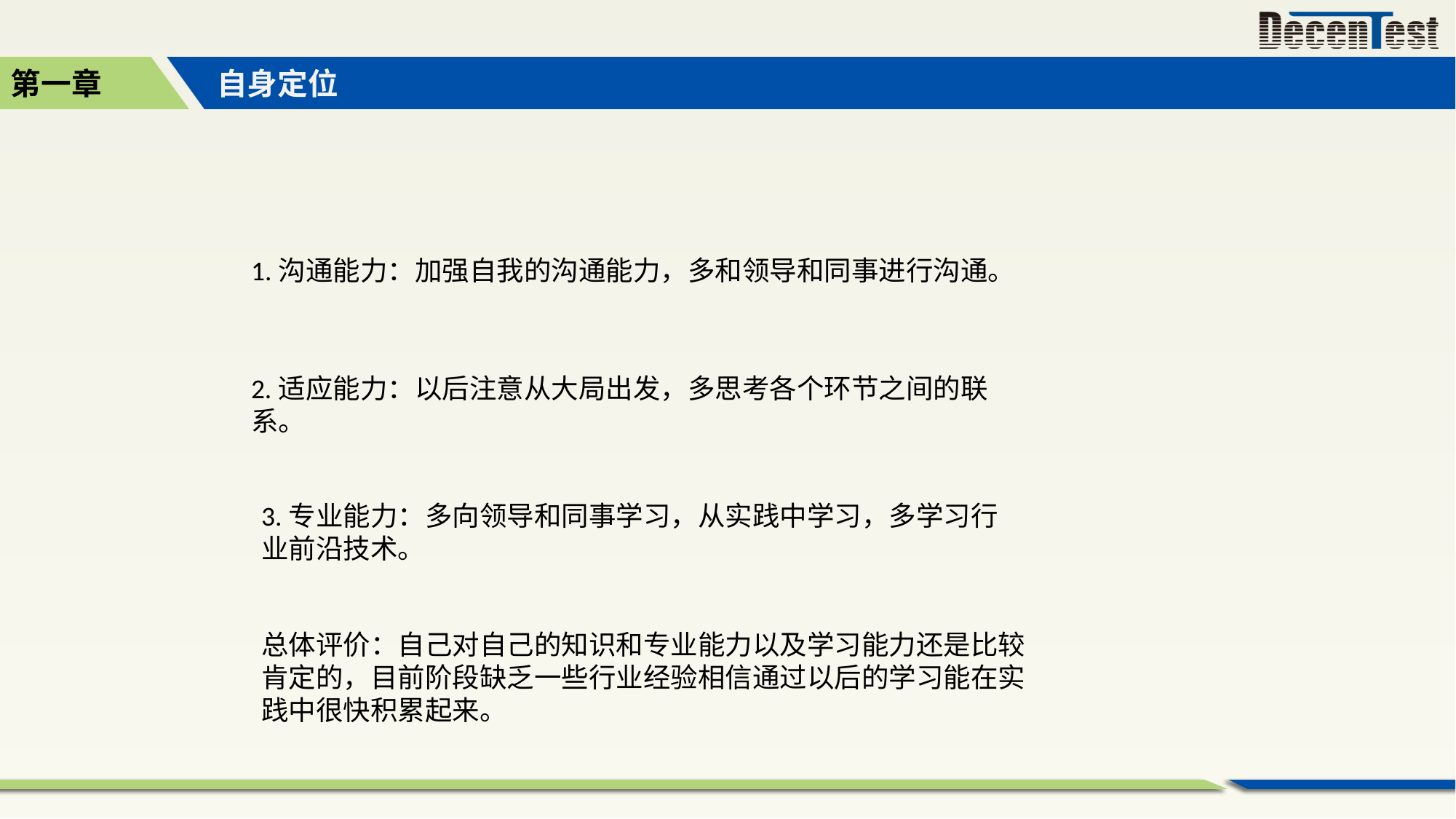

第一章
自身定位
1.沟通能力：加强自我的沟通能力，多和领导和同事进行沟通。
2.适应能力：以后注意从大局出发，多思考各个环节之间的联系。
3.专业能力：多向领导和同事学习，从实践中学习，多学习行业前沿技术。
总体评价：自己对自己的知识和专业能力以及学习能力还是比较
肯定的，目前阶段缺乏一些行业经验相信通过以后的学习能在实
践中很快积累起来。

3